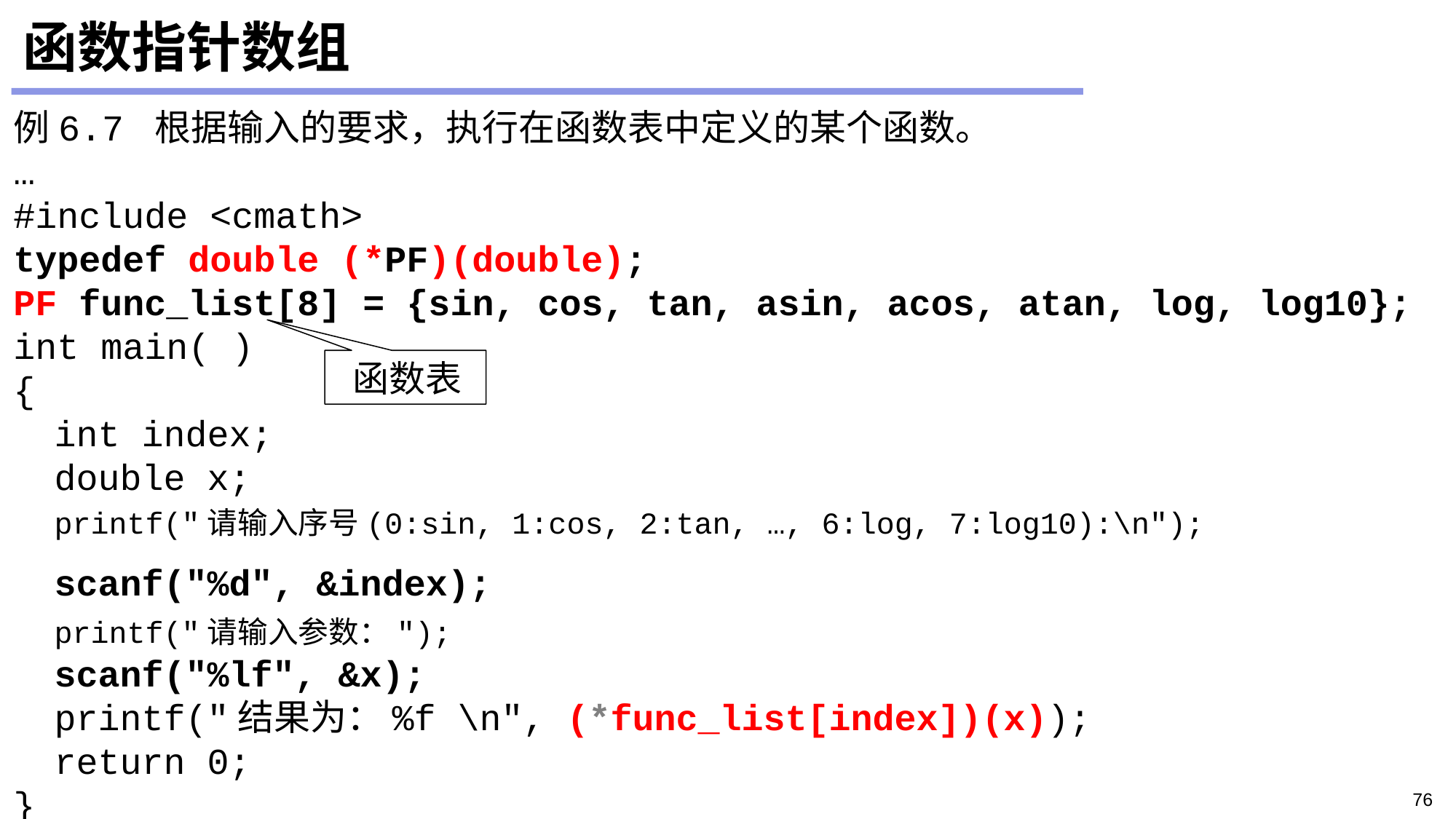

# 函数指针数组
例6.7 根据输入的要求，执行在函数表中定义的某个函数。
…
#include <cmath>
typedef double (*PF)(double);
PF func_list[8] = {sin, cos, tan, asin, acos, atan, log, log10};
int main( )
{
	int index;
	double x;
	printf("请输入序号(0:sin, 1:cos, 2:tan, …, 6:log, 7:log10):\n");
	scanf("%d", &index);
	printf("请输入参数：");
	scanf("%lf", &x);
	printf("结果为：%f \n", (*func_list[index])(x));
	return 0;
}
 函数表
76